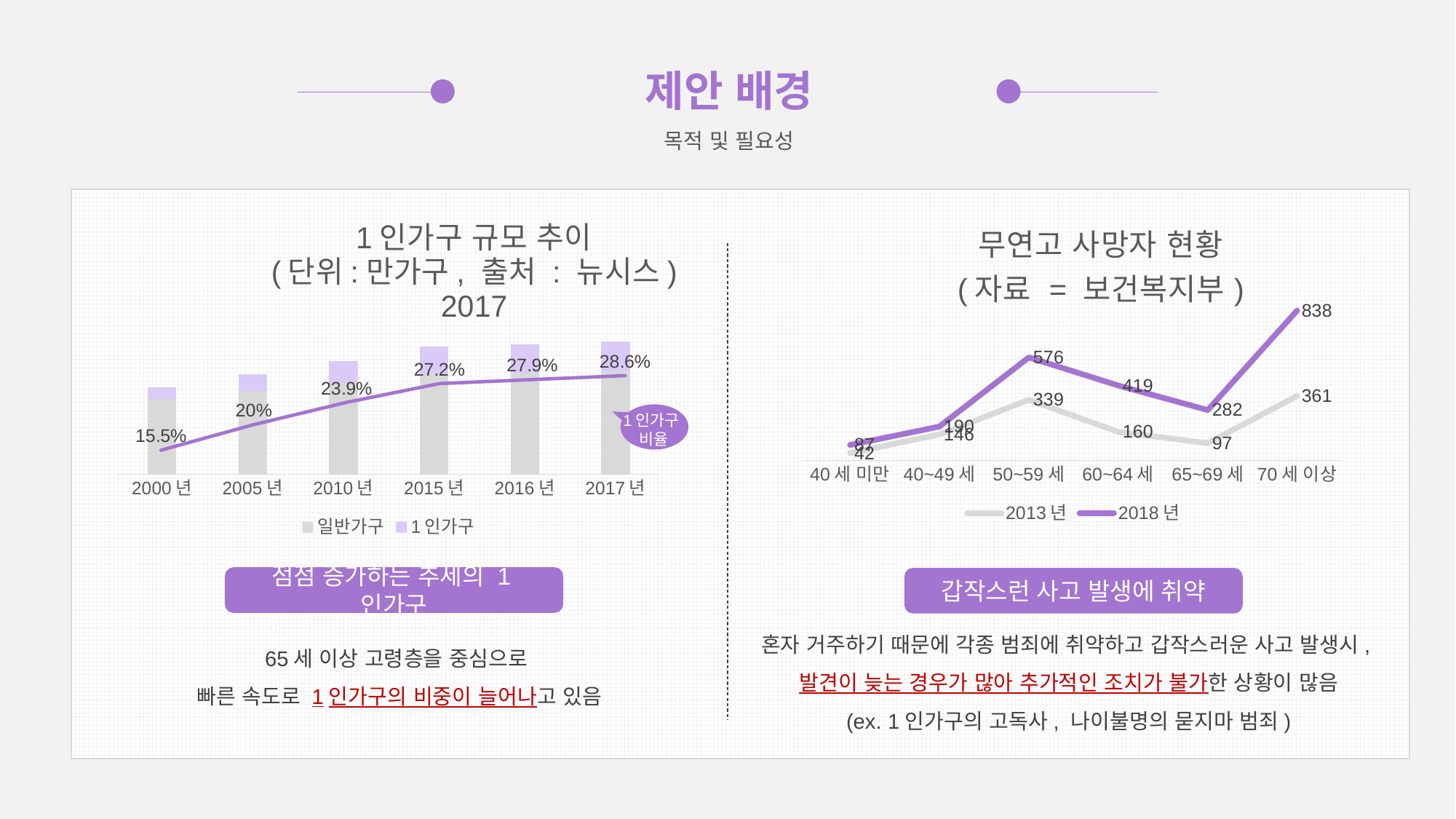

제안 배경
목적 및 필요성

### Chart: 무연고 사망자 현황
(자료 = 보건복지부)

| Category | 2013년 | 2018년 |
|---|---|---|
| 40세 미만 | 42.0 | 87.0 |
| 40~49세 | 146.0 | 190.0 |
| 50~59세 | 339.0 | 576.0 |
| 60~64세 | 160.0 | 419.0 |
| 65~69세 | 97.0 | 282.0 |
| 70세 이상 | 361.0 | 838.0 |

### Chart: 1인가구 규모 추이
(단위:만가구, 출처 : 뉴시스) 2017

| Category |  | 1인가구 |
|---|---|---|
| 2000년 | 1431.2 | 222.4 |
| 2005년 | 1588.7 | 317.1 |
| 2010년 | 1733.9 | 414.2 |
| 2015년 | 1911.1 | 520.3 |
| 2016년 | 1936.8 | 539.8 |
| 2017년 | 1967.4 | 561.9 |

### Chart

| Category | 1인가구 비율 |
|---|---|
| 항목 1 | 15.5 |
| 항목 2 | 20.0 |
| 항목 3 | 23.9 |
| 항목 4 | 27.2 |
1인가구
비율

점점 증가하는 추세의 1인가구
갑작스런 사고 발생에 취약
혼자 거주하기 때문에 각종 범죄에 취약하고 갑작스러운 사고 발생시,
발견이 늦는 경우가 많아 추가적인 조치가 불가한 상황이 많음
(ex. 1인가구의 고독사, 나이불명의 묻지마 범죄)
65세 이상 고령층을 중심으로
빠른 속도로 1인가구의 비중이 늘어나고 있음